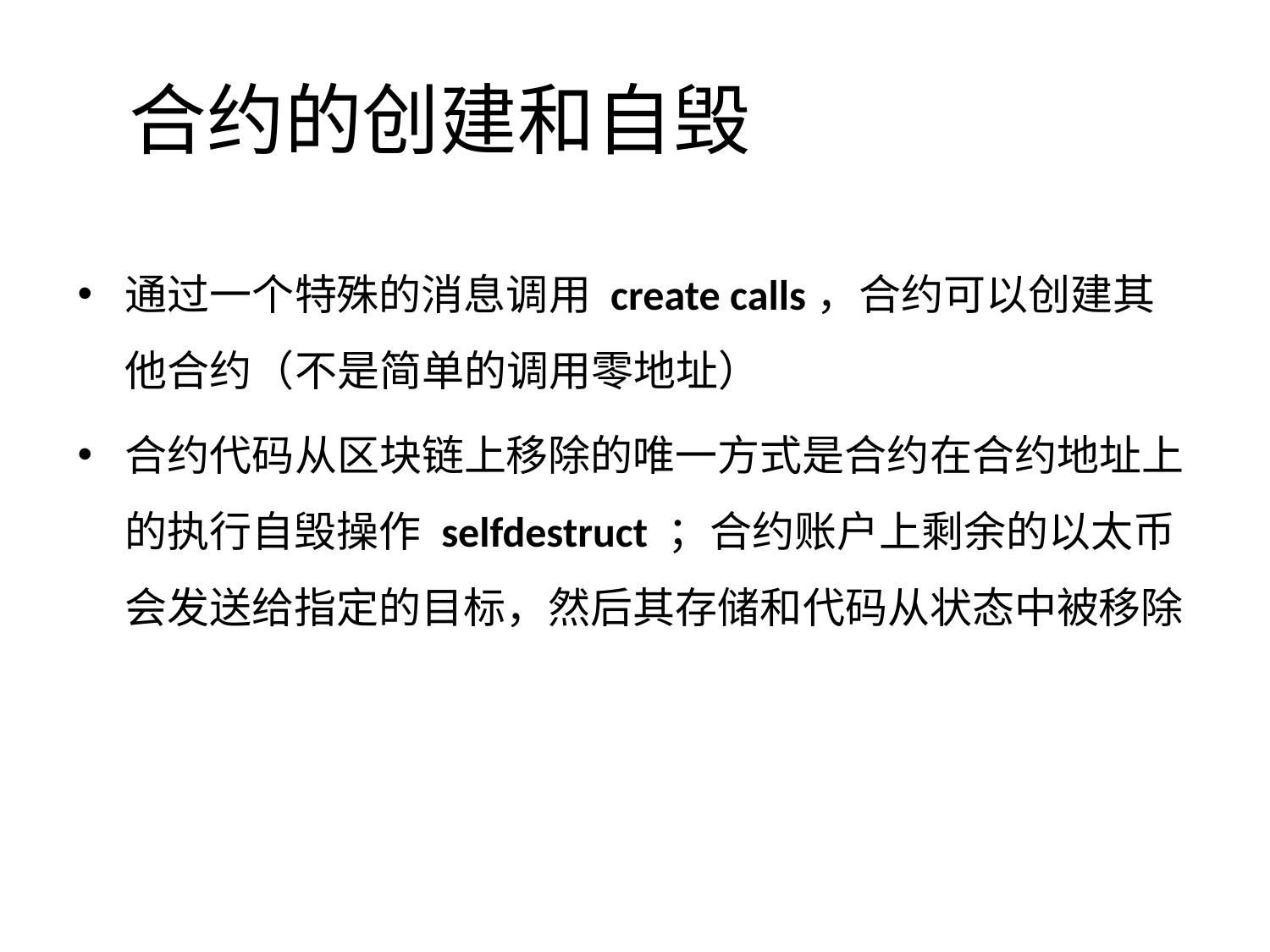

# 合约的创建和自毁
通过一个特殊的消息调用 create calls，合约可以创建其他合约（不是简单的调用零地址）
合约代码从区块链上移除的唯一方式是合约在合约地址上的执行自毁操作 selfdestruct ；合约账户上剩余的以太币会发送给指定的目标，然后其存储和代码从状态中被移除